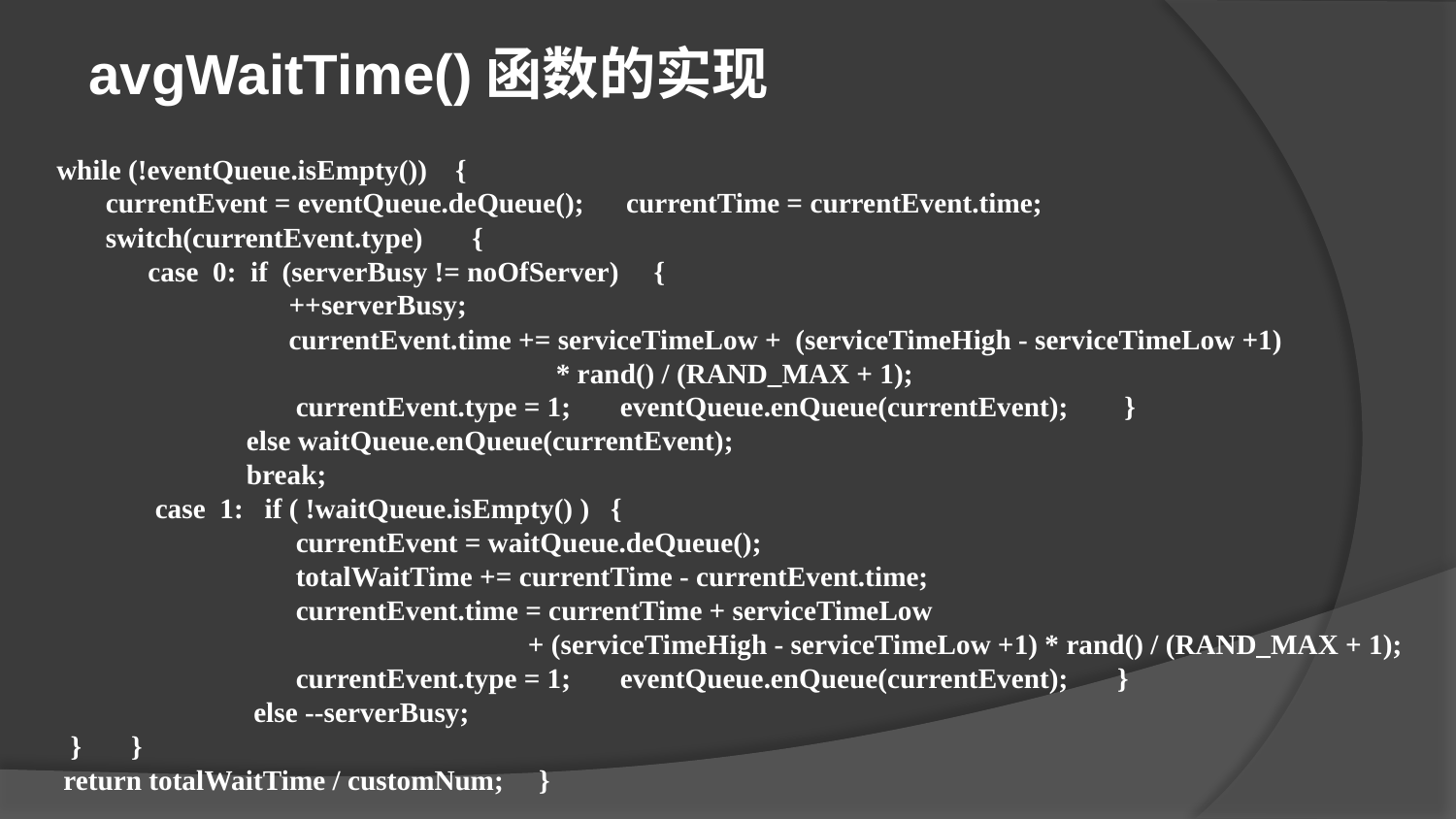

avgWaitTime()函数的实现
      while (!eventQueue.isEmpty())    {
             currentEvent = eventQueue.deQueue();      currentTime = currentEvent.time;
             switch(currentEvent.type)	   {
                   case  0:  if  (serverBusy != noOfServer)     {
                                       ++serverBusy;
                                       currentEvent.time += serviceTimeLow +  (serviceTimeHigh - serviceTimeLow +1)
                                                                             * rand() / (RAND_MAX + 1);
                                        currentEvent.type = 1;       eventQueue.enQueue(currentEvent);        }
                                 else waitQueue.enQueue(currentEvent);
                                 break;
                    case  1:   if ( !waitQueue.isEmpty() )	  {
                                        currentEvent = waitQueue.deQueue();
                                        totalWaitTime += currentTime - currentEvent.time;
                                        currentEvent.time = currentTime + serviceTimeLow
                                                                         + (serviceTimeHigh - serviceTimeLow +1) * rand() / (RAND_MAX + 1);
                                        currentEvent.type = 1;       eventQueue.enQueue(currentEvent);       }
                                  else --serverBusy;
        }       }
       return totalWaitTime / customNum;     }